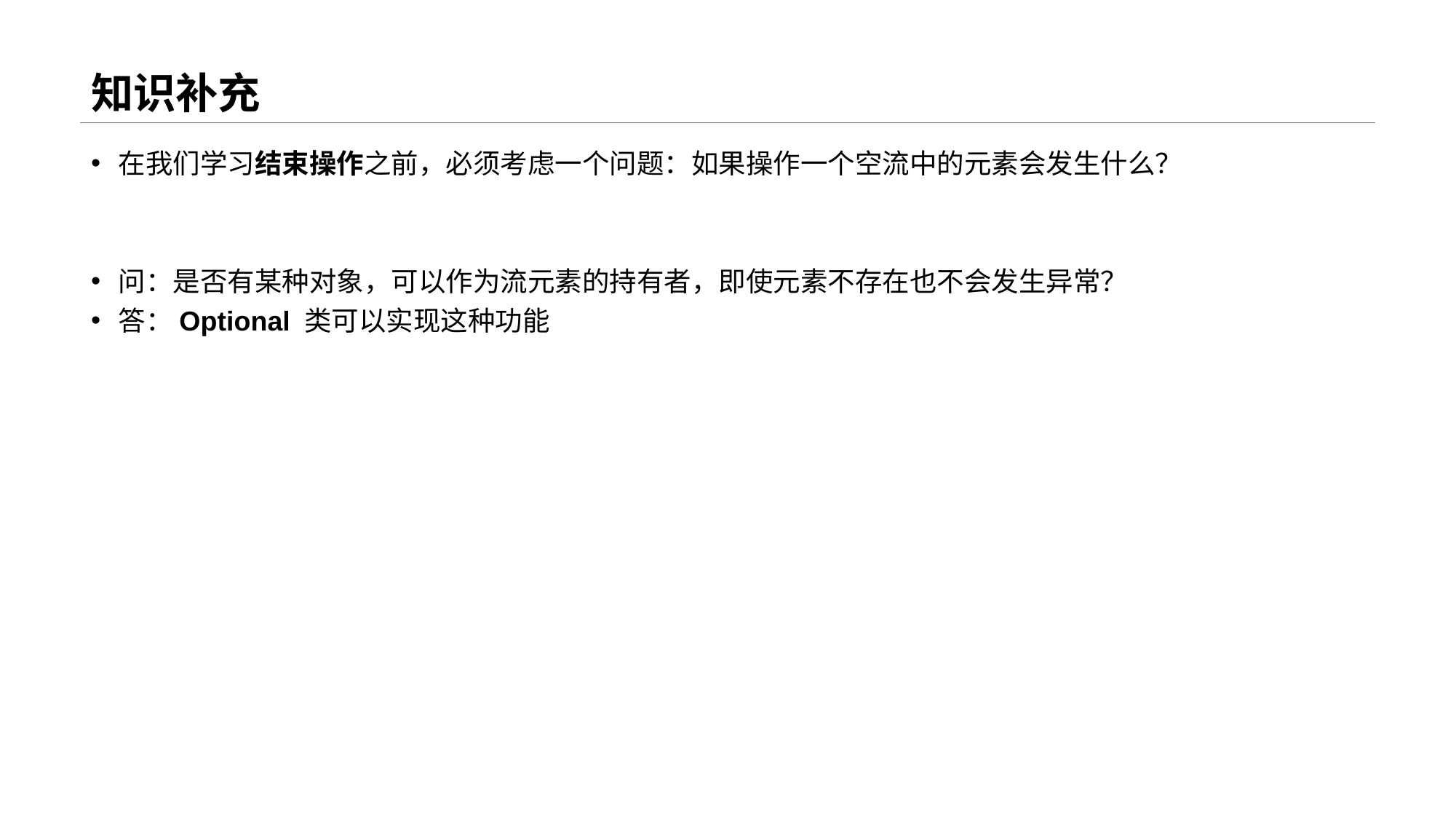

# 知识补充
在我们学习结束操作之前，必须考虑一个问题：如果操作一个空流中的元素会发生什么？

问：是否有某种对象，可以作为流元素的持有者，即使元素不存在也不会发生异常？
答：Optional 类可以实现这种功能